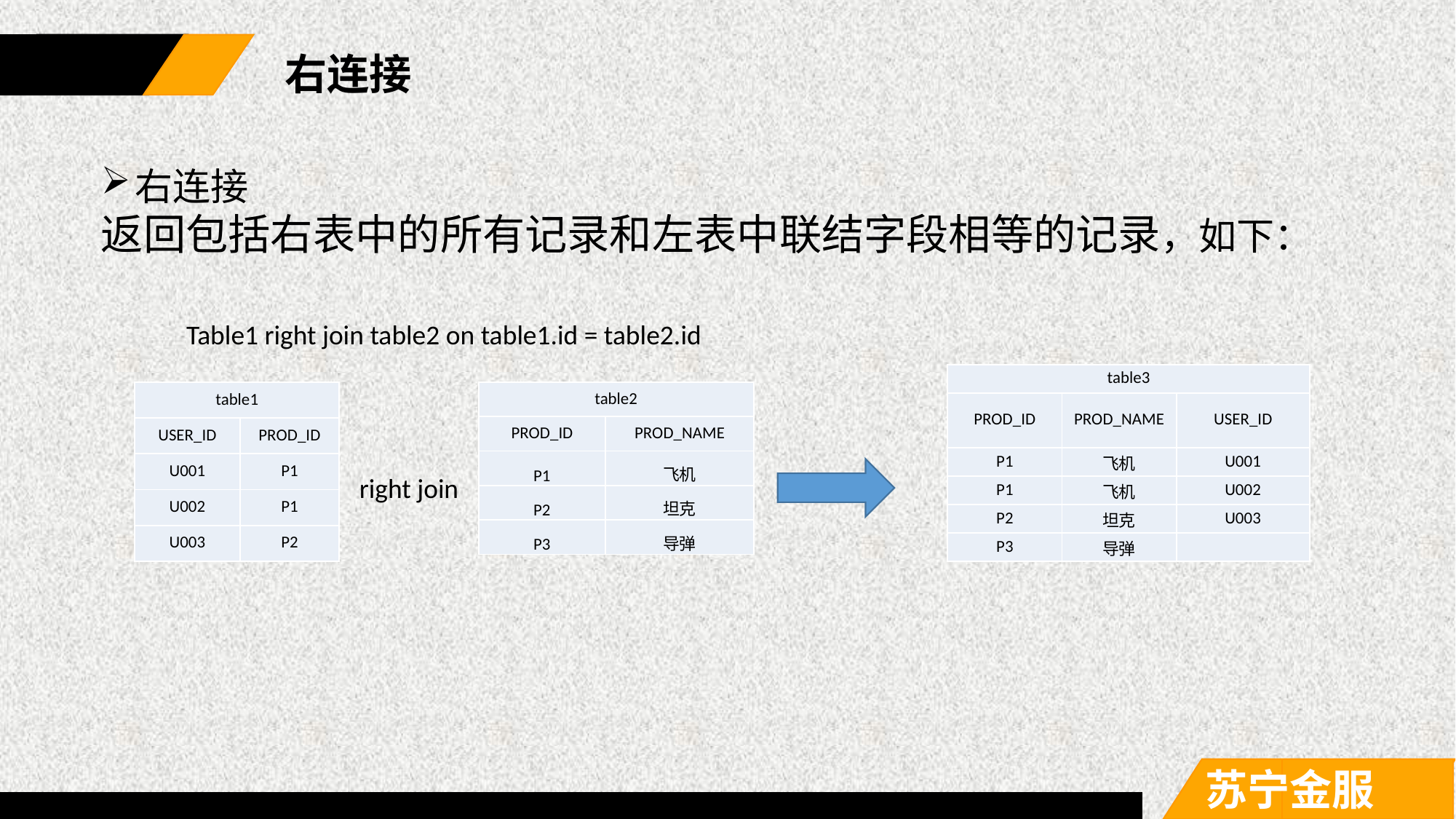

右连接
右连接
返回包括右表中的所有记录和左表中联结字段相等的记录，如下：
Table1 right join table2 on table1.id = table2.id
| table3 |  |  |
| --- | --- | --- |
| PROD\_ID | PROD\_NAME | USER\_ID |
| P1 | 飞机 | U001 |
| P1 | 飞机 | U002 |
| P2 | 坦克 | U003 |
| P3 | 导弹 |  |
| table1 |  |
| --- | --- |
| USER\_ID | PROD\_ID |
| U001 | P1 |
| U002 | P1 |
| U003 | P2 |
| table2 |  |
| --- | --- |
| PROD\_ID | PROD\_NAME |
| P1 | 飞机 |
| P2 | 坦克 |
| P3 | 导弹 |

right join